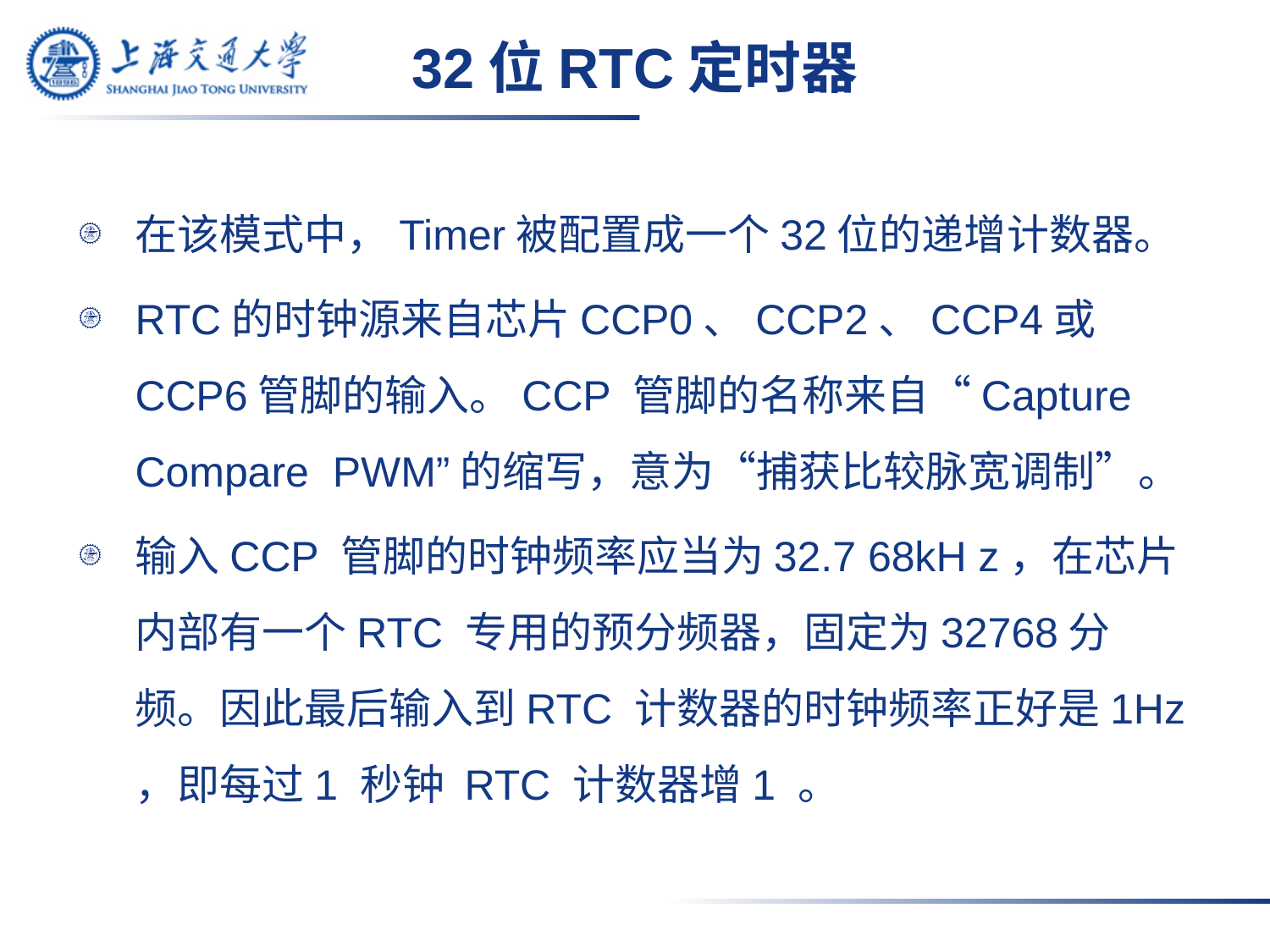

# 32位RTC定时器
在该模式中，Timer被配置成一个32位的递增计数器。
RTC的时钟源来自芯片CCP0、CCP2、CCP4或CCP6管脚的输入。CCP 管脚的名称来自“Capture Compare  PWM”的缩写，意为“捕获比较脉宽调制”。
输入CCP 管脚的时钟频率应当为32.7 68kH z，在芯片内部有一个RTC 专用的预分频器，固定为32768分频。因此最后输入到RTC 计数器的时钟频率正好是1Hz ，即每过1 秒钟 RTC 计数器增1 。